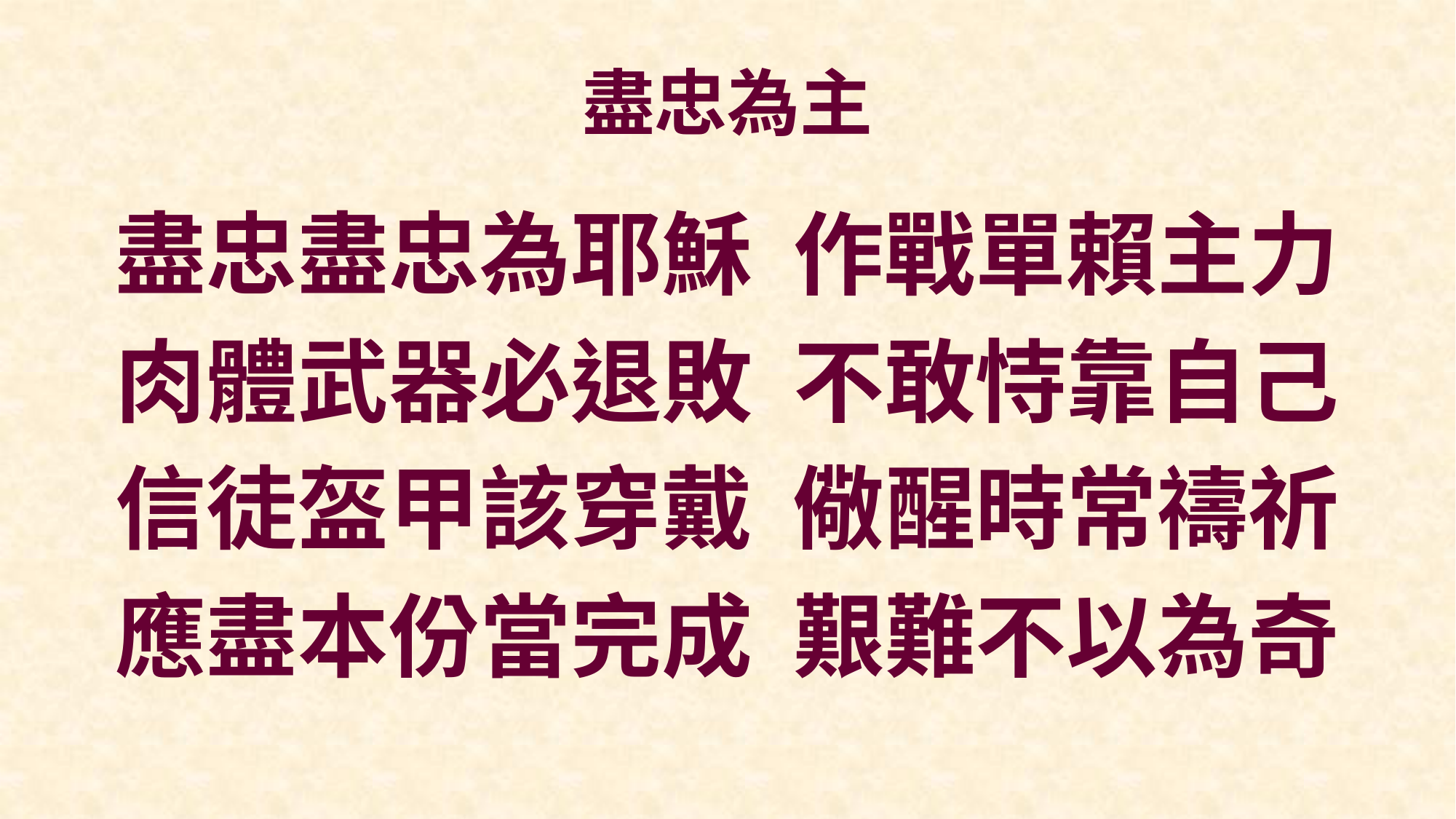

# 盡忠為主
盡忠盡忠為耶穌  作戰單賴主力
肉體武器必退敗  不敢恃靠自己
信徒盔甲該穿戴  儆醒時常禱祈
應盡本份當完成  艱難不以為奇